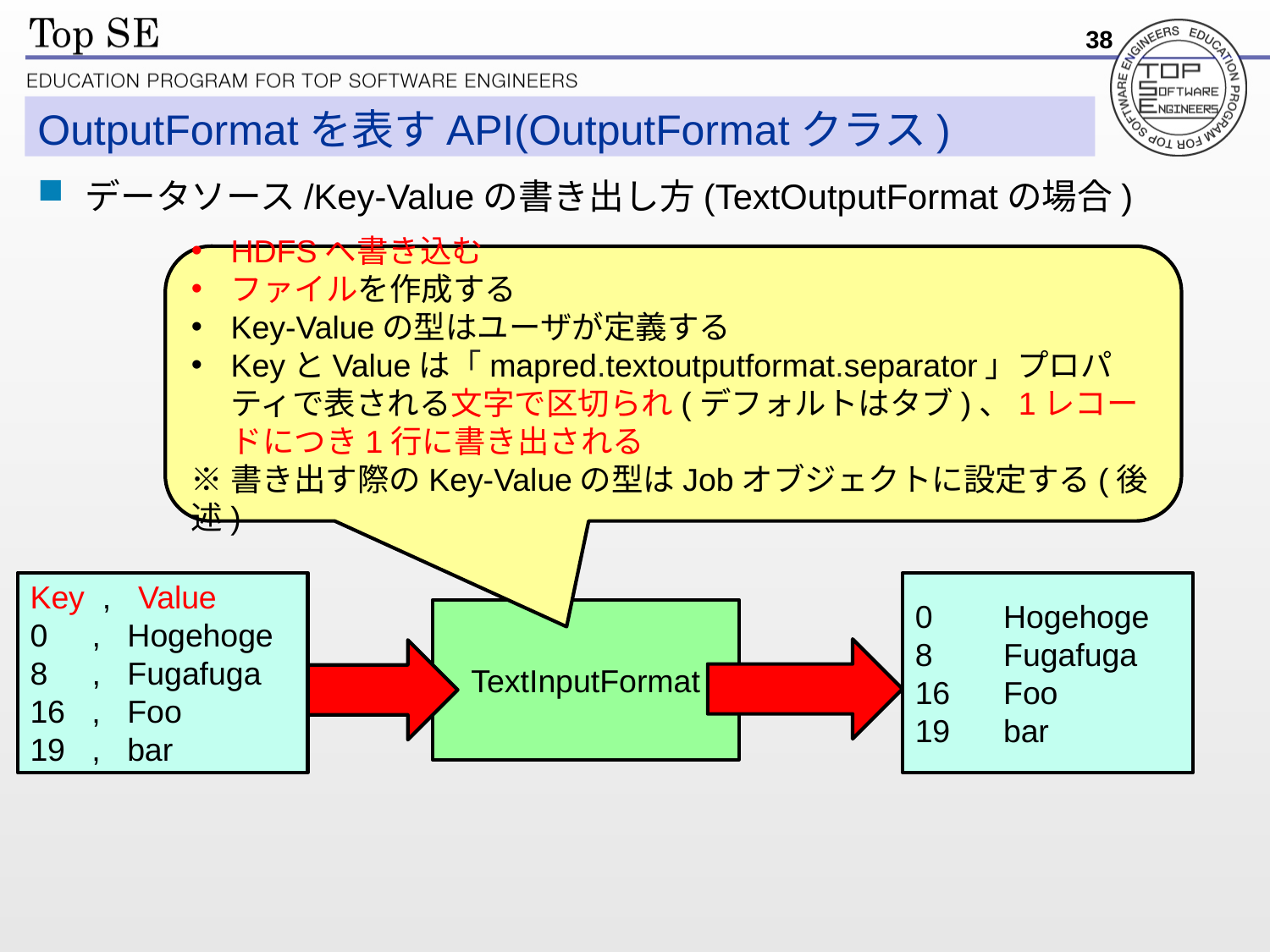

38
# OutputFormatを表すAPI(OutputFormatクラス)
データソース/Key-Valueの書き出し方(TextOutputFormatの場合)
HDFSへ書き込む
ファイルを作成する
Key-Valueの型はユーザが定義する
KeyとValueは「mapred.textoutputformat.separator」プロパティで表される文字で区切られ(デフォルトはタブ)、1レコードにつき1行に書き出される
※書き出す際のKey-Valueの型はJobオブジェクトに設定する(後述)
Key  ,   Value
0     ,   Hogehoge
8     ,   Fugafuga
16   ,   Foo
19   ,   bar
0        Hogehoge
8        Fugafuga
16      Foo
19      bar
TextInputFormat